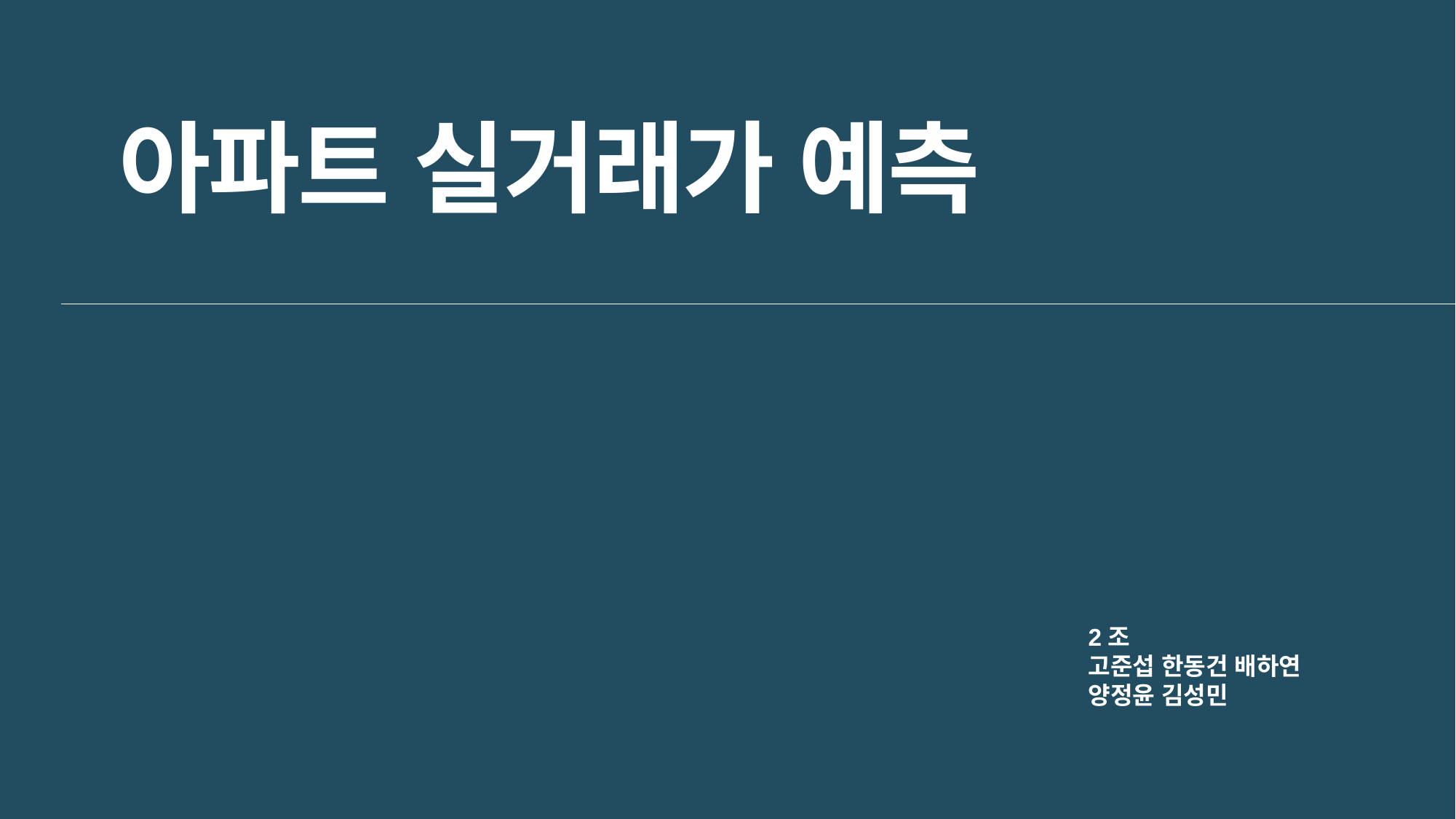

아파트 실거래가 예측
2조
고준섭 한동건 배하연
양정윤 김성민